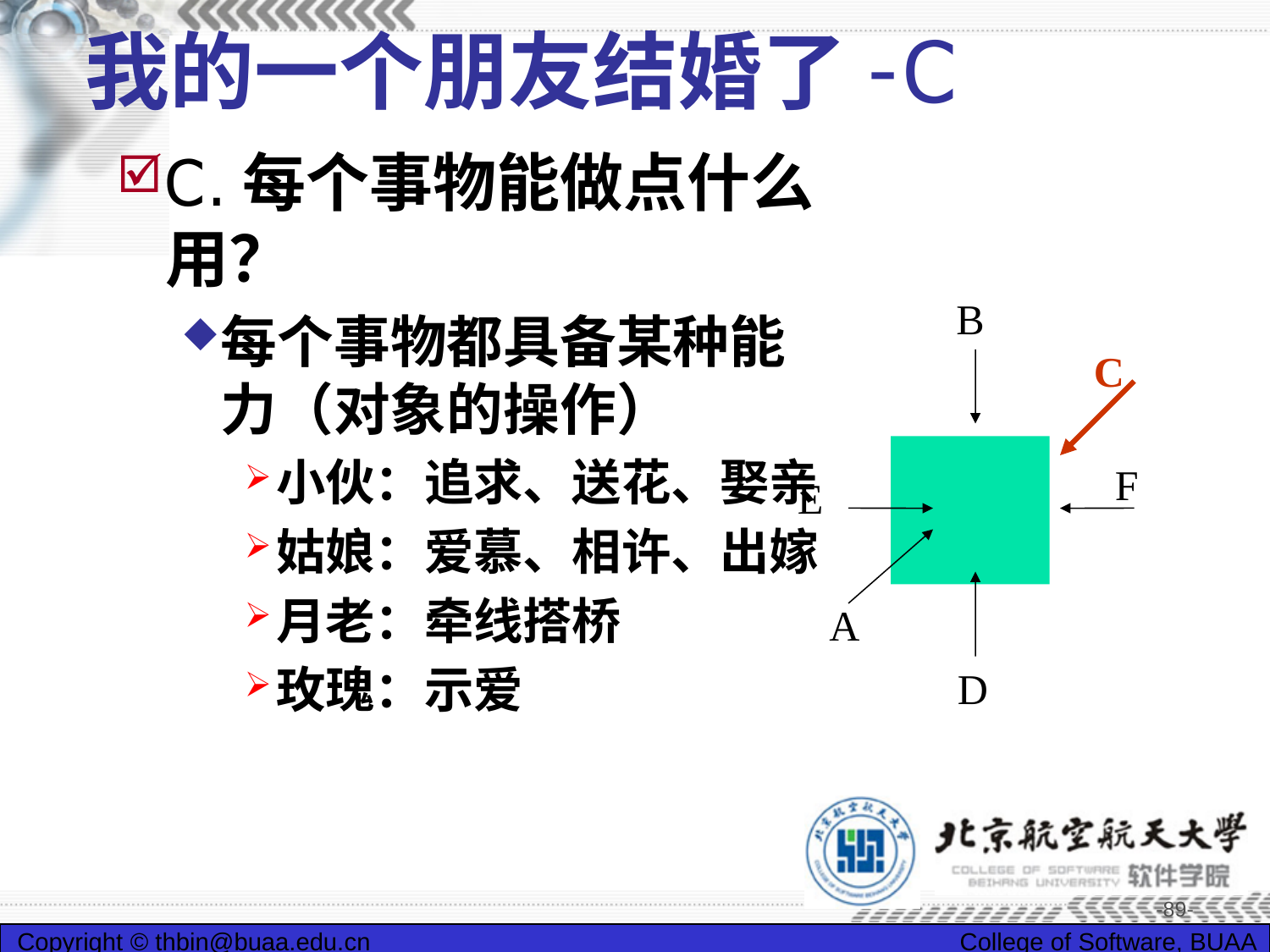

# 我的一个朋友结婚了-C
C.每个事物能做点什么用？
每个事物都具备某种能力（对象的操作）
小伙：追求、送花、娶亲
姑娘：爱慕、相许、出嫁
月老：牵线搭桥
玫瑰：示爱
B
C

F
E

A
D
-89-